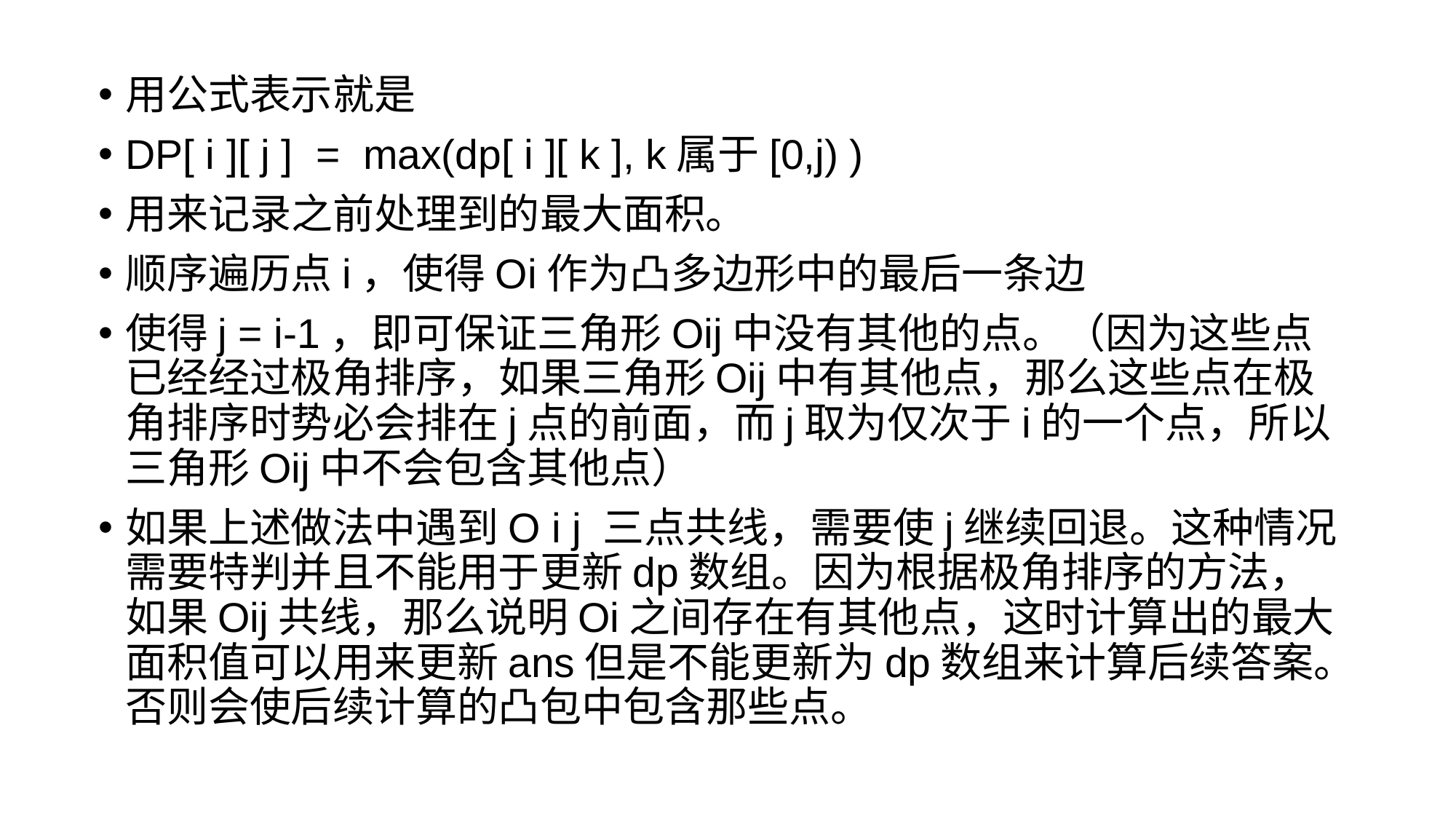

用公式表示就是
DP[ i ][ j ]  =  max(dp[ i ][ k ], k属于[0,j) )
用来记录之前处理到的最大面积。
顺序遍历点i，使得Oi作为凸多边形中的最后一条边
使得j = i-1，即可保证三角形Oij中没有其他的点。（因为这些点已经经过极角排序，如果三角形Oij中有其他点，那么这些点在极角排序时势必会排在j点的前面，而j取为仅次于i的一个点，所以三角形Oij中不会包含其他点）
如果上述做法中遇到O i j 三点共线，需要使j继续回退。这种情况需要特判并且不能用于更新dp数组。因为根据极角排序的方法，如果Oij共线，那么说明Oi之间存在有其他点，这时计算出的最大面积值可以用来更新ans但是不能更新为dp数组来计算后续答案。否则会使后续计算的凸包中包含那些点。